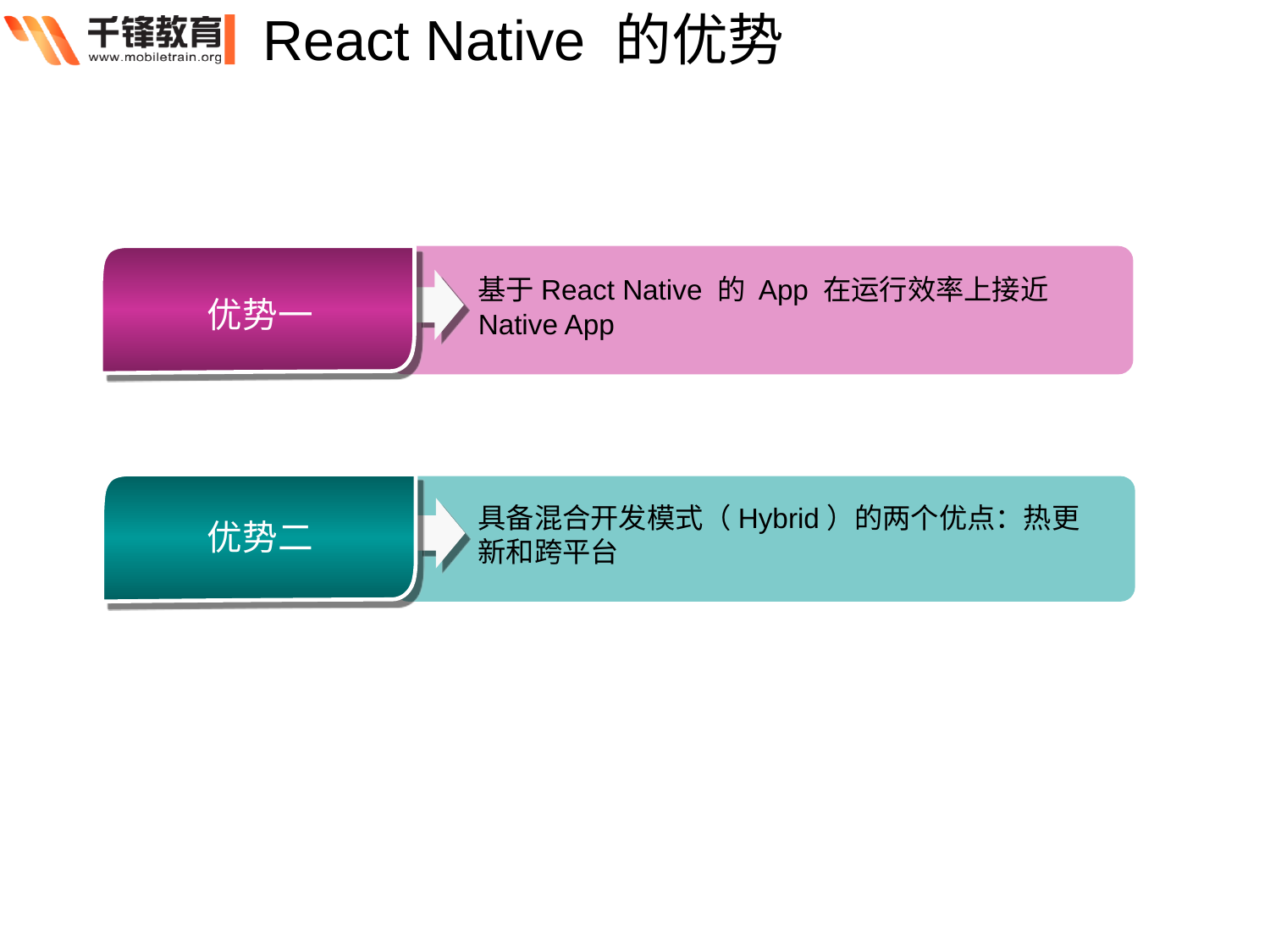

React Native 的优势

基于React Native 的 App 在运行效率上接近Native App
优势一

具备混合开发模式（Hybrid）的两个优点：热更新和跨平台
优势二